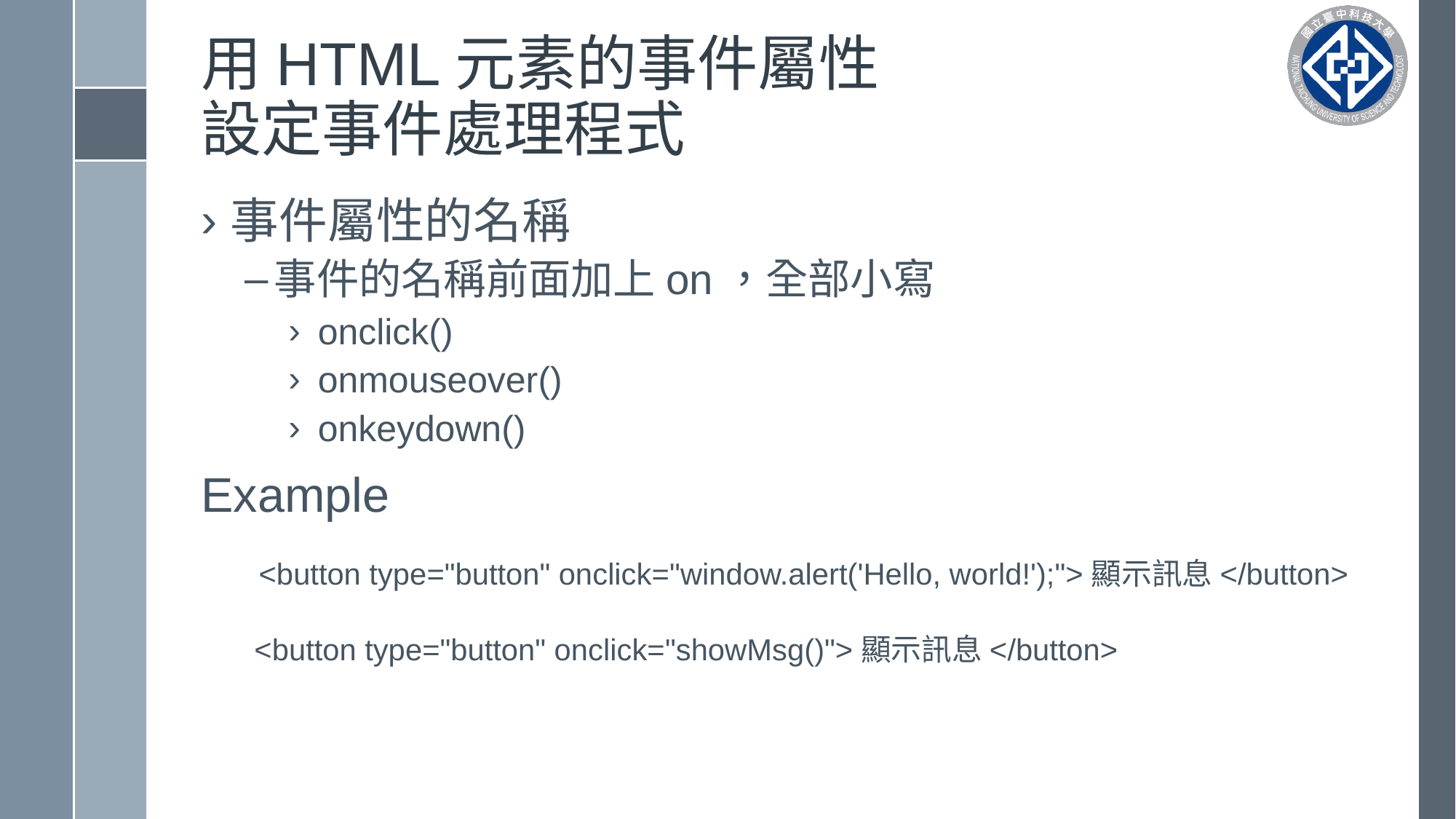

# 用HTML元素的事件屬性 設定事件處理程式
事件屬性的名稱
事件的名稱前面加上on，全部小寫
onclick()
onmouseover()
onkeydown()
Example

<button type="button" onclick="window.alert('Hello, world!');">顯示訊息</button>
<button type="button" onclick="showMsg()">顯示訊息</button>